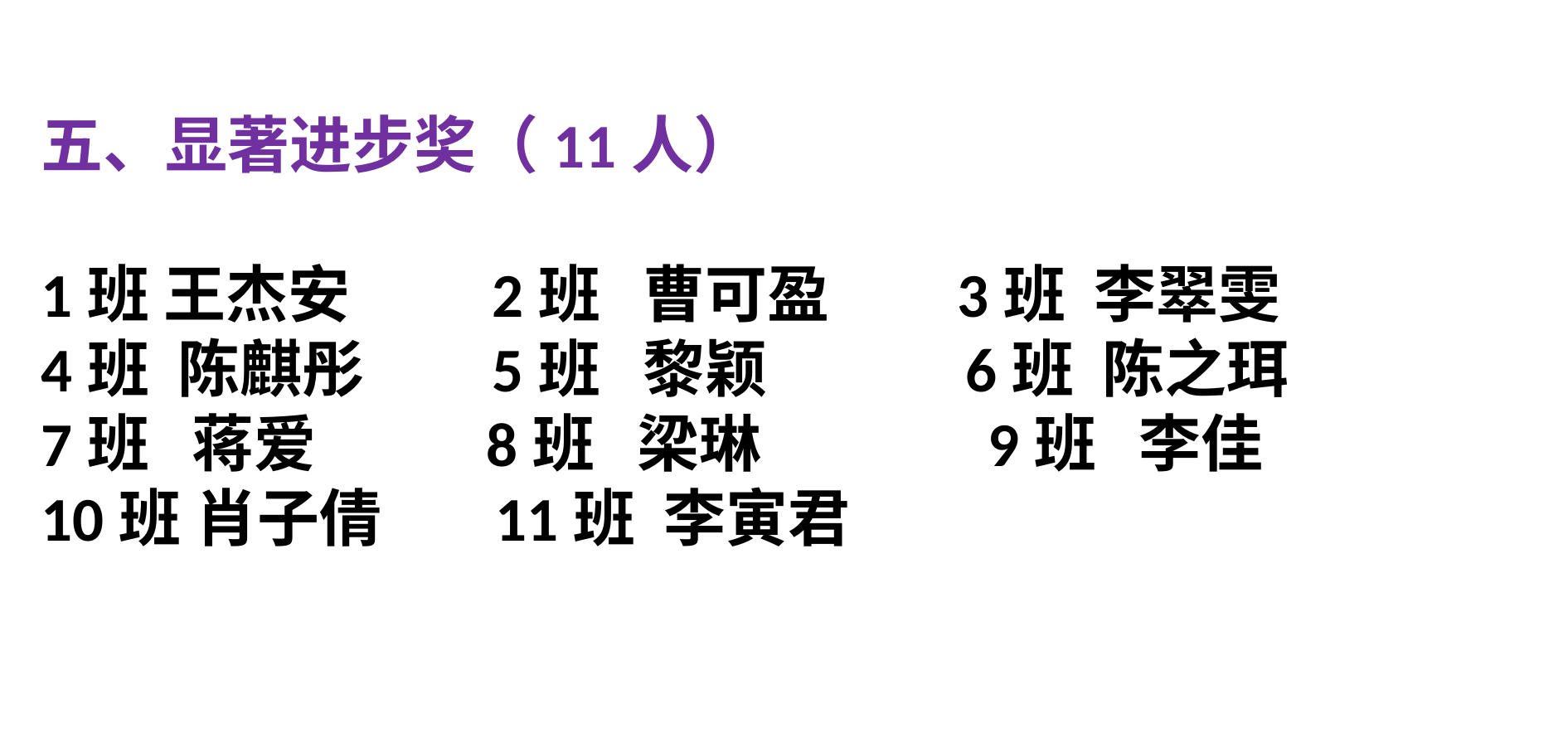

五、显著进步奖（11人）

1班 王杰安         2班   曹可盈        3班  李翠雯
4班  陈麒彤        5班   黎颖             6班  陈之珥
7班   蒋爱           8班   梁琳               9班   李佳
10班 肖子倩       11班  李寅君